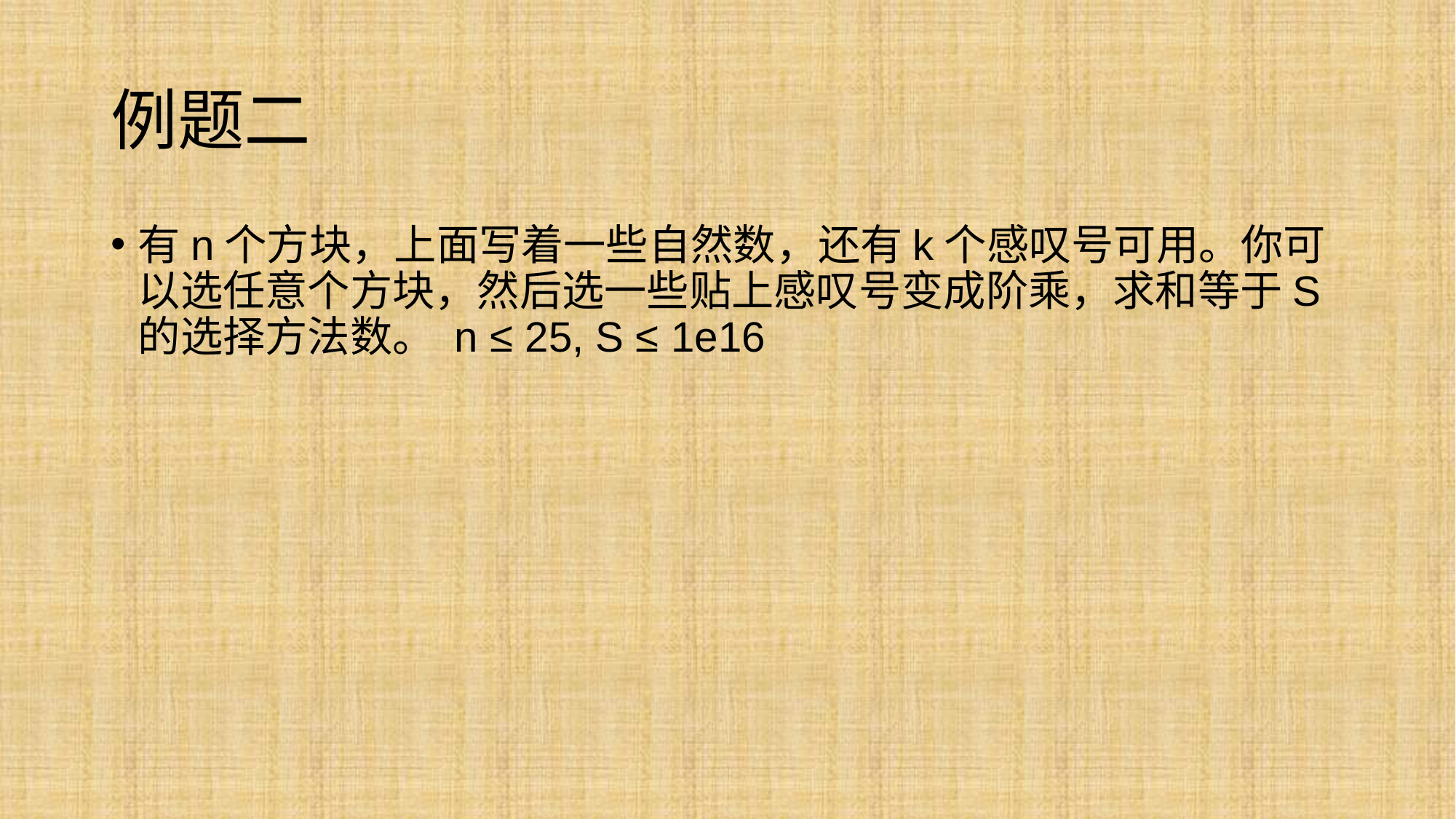

# 例题二
有n个方块，上面写着一些自然数，还有k个感叹号可用。你可以选任意个方块，然后选一些贴上感叹号变成阶乘，求和等于S的选择方法数。 n ≤ 25, S ≤ 1e16